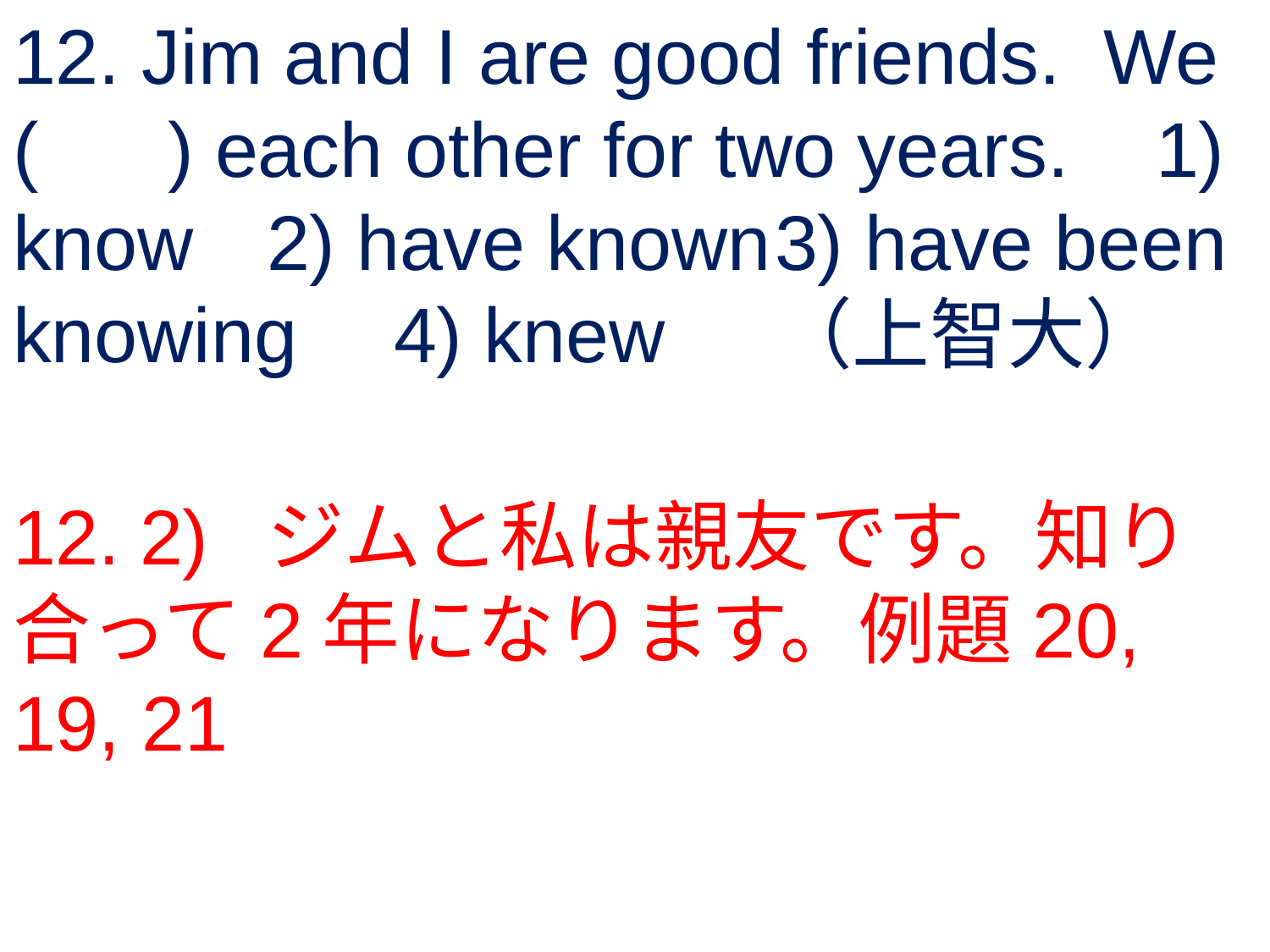

# 12. Jim and I are good friends.  We (      ) each other for two years.	1) know	2) have known	3) have been knowing	4) knew	（上智大）
12.	2) 	ジムと私は親友です。知り合って2年になります。例題20, 19, 21